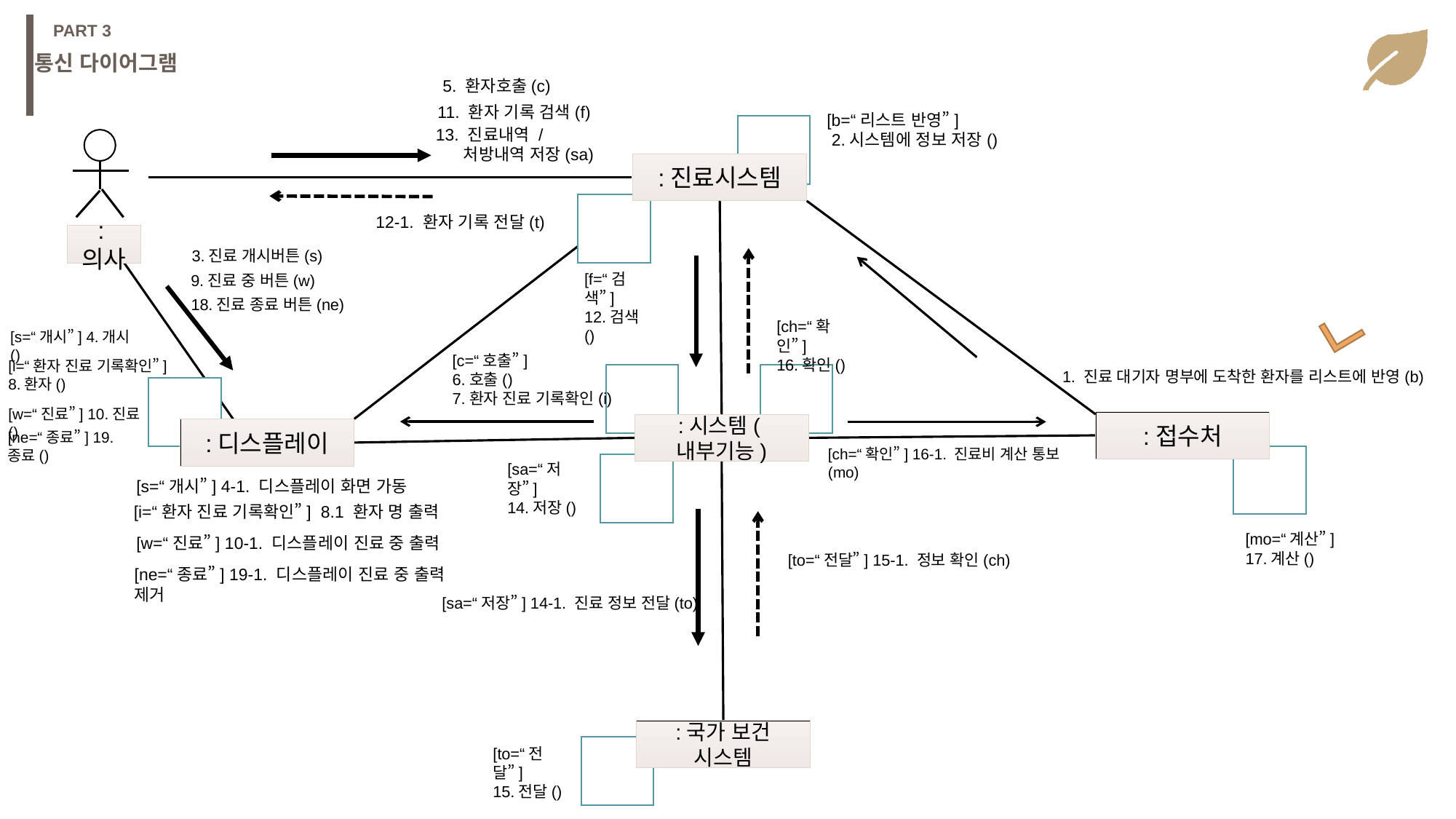

PART 3
통신 다이어그램
5. 환자호출(c)
11. 환자 기록 검색(f)
[b=“리스트 반영”]
 2.시스템에 정보 저장()

13. 진료내역 /
     처방내역 저장(sa)

:진료시스템

12-1. 환자 기록 전달(t)
:의사
3.진료 개시버튼(s)
[f=“검색”]
12.검색()
9.진료 중 버튼(w)
18.진료 종료 버튼(ne)
[ch=“확인”]
16.확인()

[s=“개시”] 4.개시()
[c=“호출”]
6.호출()
7.환자 진료 기록확인(i)
[i=“환자 진료 기록확인”]
8.환자()
1. 진료 대기자 명부에 도착한 환자를 리스트에 반영(b)

[w=“진료”] 10.진료()
:접수처
:시스템(내부기능)
:디스플레이
[ne=“종료”] 19.종료()
[ch=“확인”] 16-1. 진료비 계산 통보(mo)

[sa=“저장”]
14.저장()

[s=“개시”] 4-1. 디스플레이 화면 가동
[i=“환자 진료 기록확인”]  8.1 환자 명 출력
[mo=“계산”]
17.계산()
[w=“진료”] 10-1. 디스플레이 진료 중 출력
[to=“전달”] 15-1. 정보 확인(ch)
[ne=“종료”] 19-1. 디스플레이 진료 중 출력 제거
[sa=“저장”] 14-1. 진료 정보 전달(to)
:국가 보건 시스템

[to=“전달”]
15.전달()